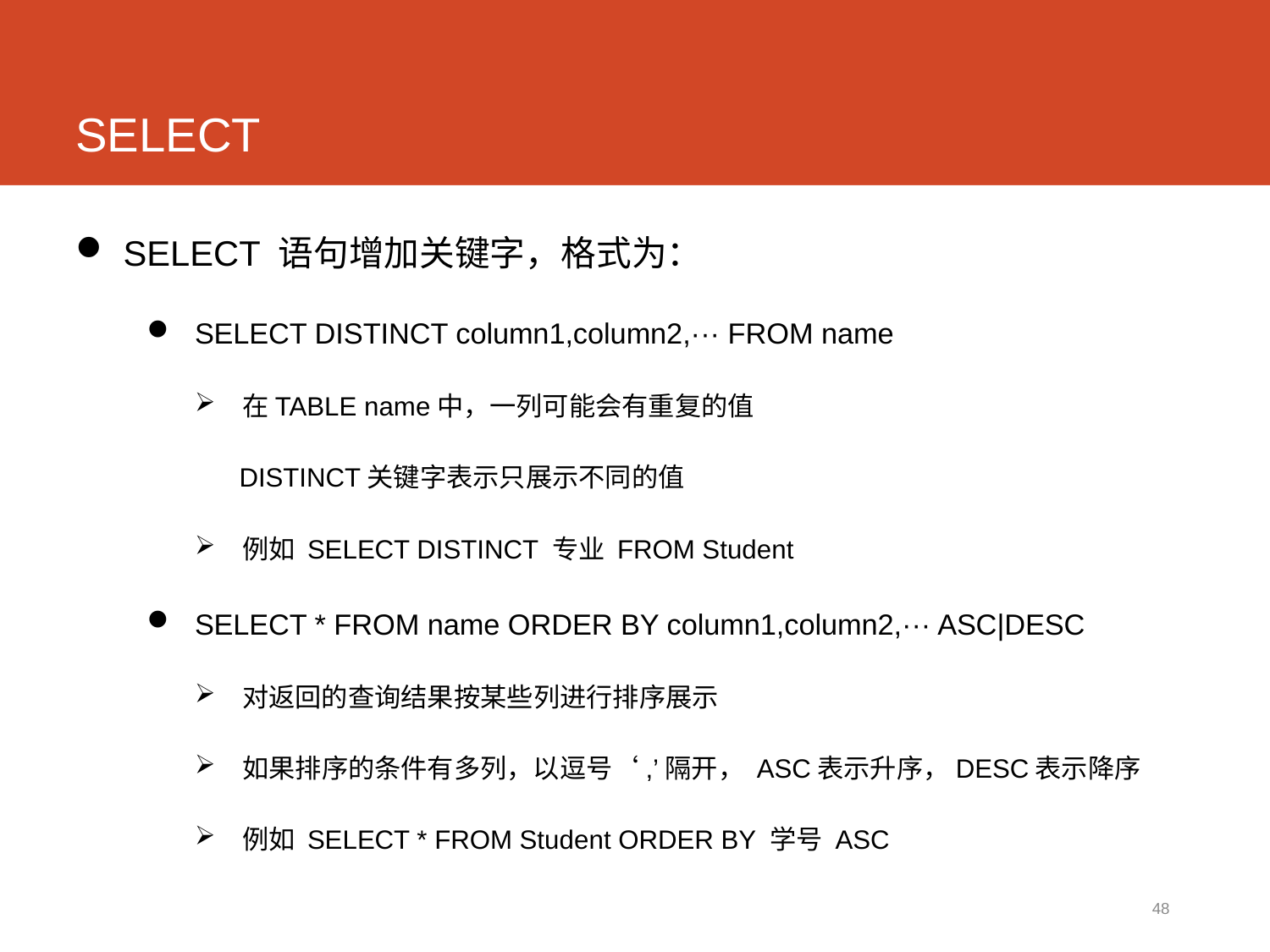

# SELECT
SELECT 语句增加关键字，格式为：
SELECT DISTINCT column1,column2,··· FROM name
在TABLE name中，一列可能会有重复的值
      DISTINCT关键字表示只展示不同的值
例如 SELECT DISTINCT 专业 FROM Student
SELECT * FROM name ORDER BY column1,column2,··· ASC|DESC
对返回的查询结果按某些列进行排序展示
如果排序的条件有多列，以逗号‘,’隔开， ASC表示升序，DESC表示降序
例如 SELECT * FROM Student ORDER BY 学号 ASC

48